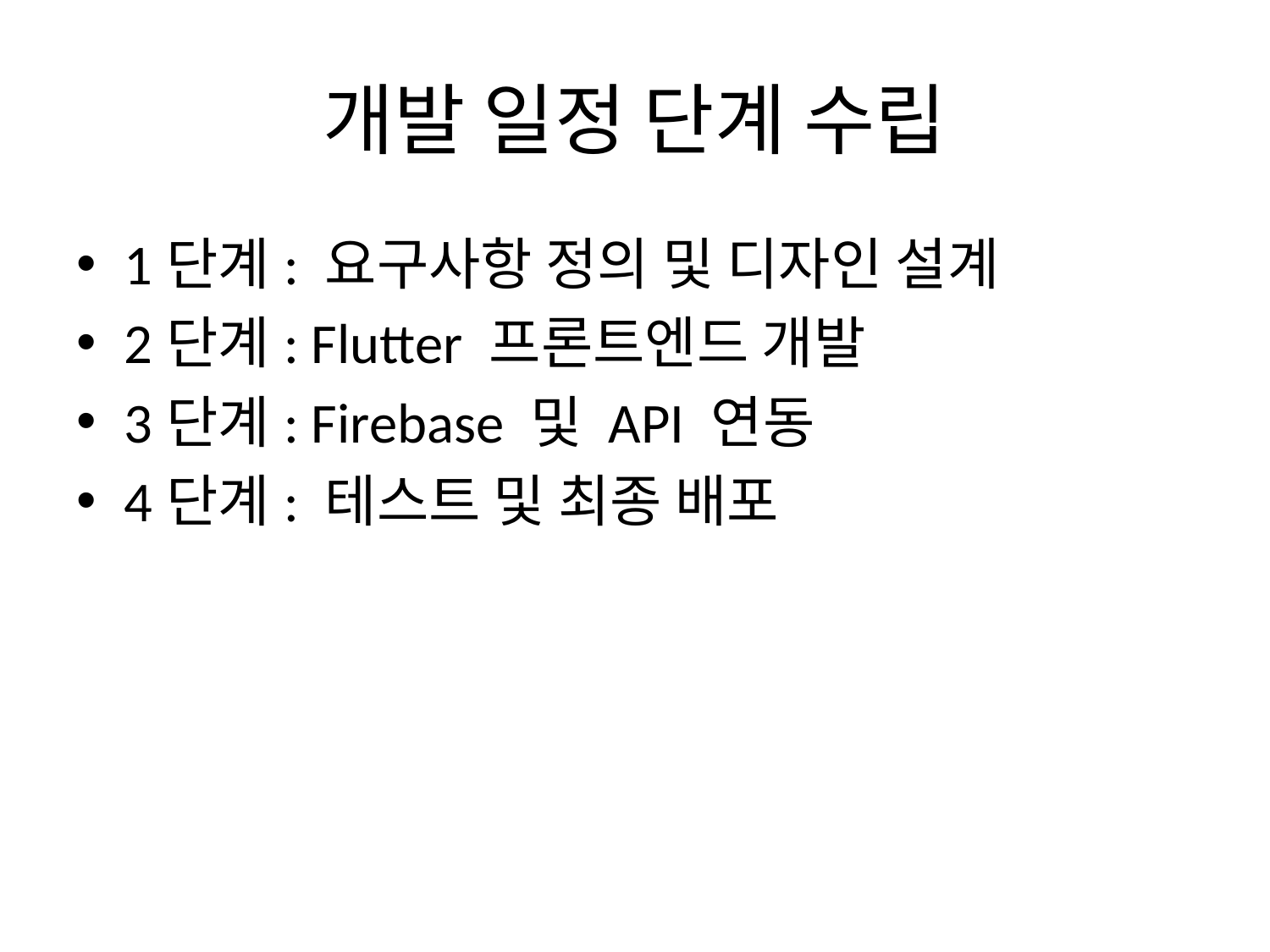

# 개발 일정 단계 수립
1단계: 요구사항 정의 및 디자인 설계
2단계: Flutter 프론트엔드 개발
3단계: Firebase 및 API 연동
4단계: 테스트 및 최종 배포